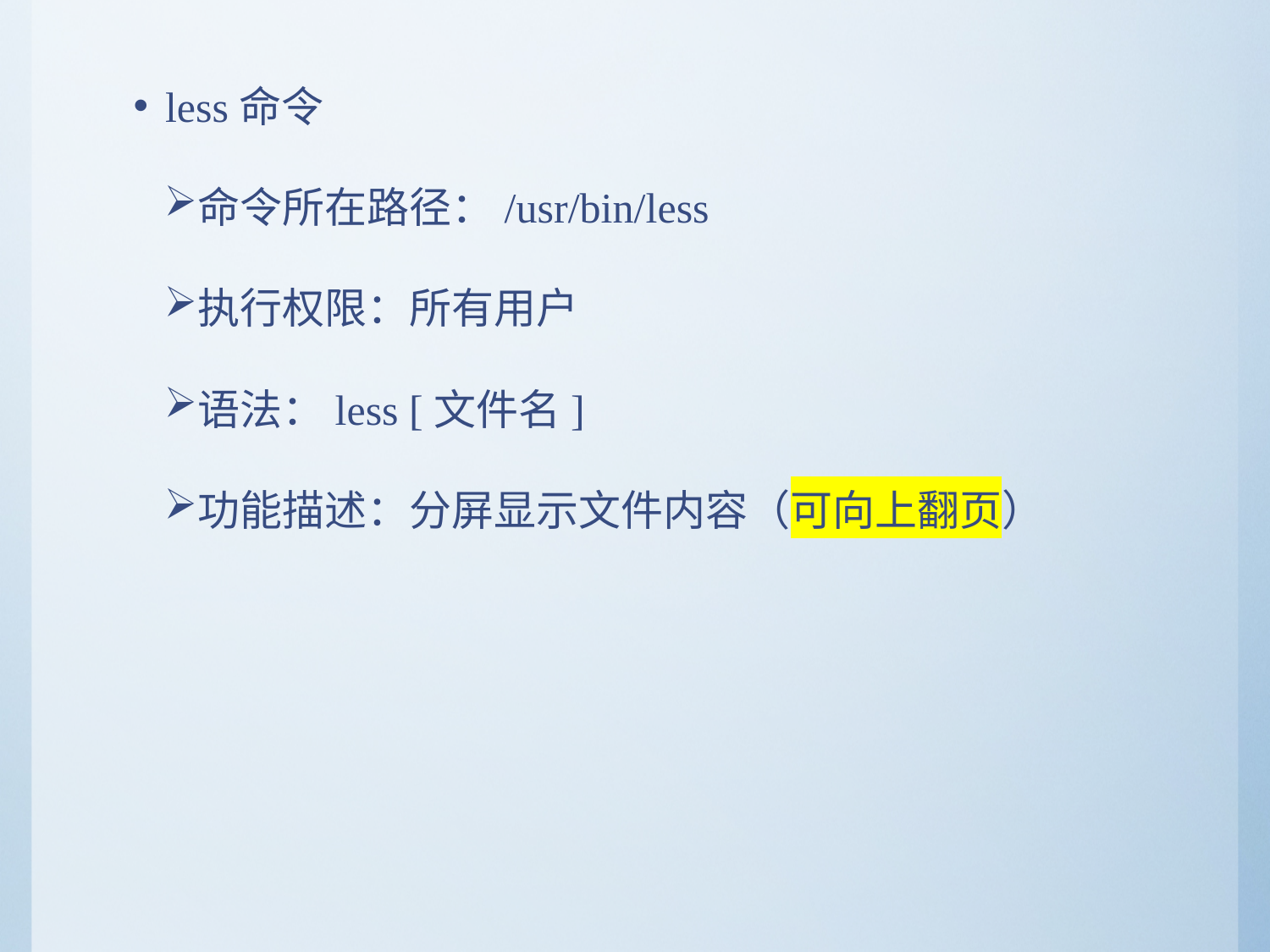

less命令
命令所在路径：/usr/bin/less
执行权限：所有用户
语法：less [文件名]
功能描述：分屏显示文件内容（可向上翻页）